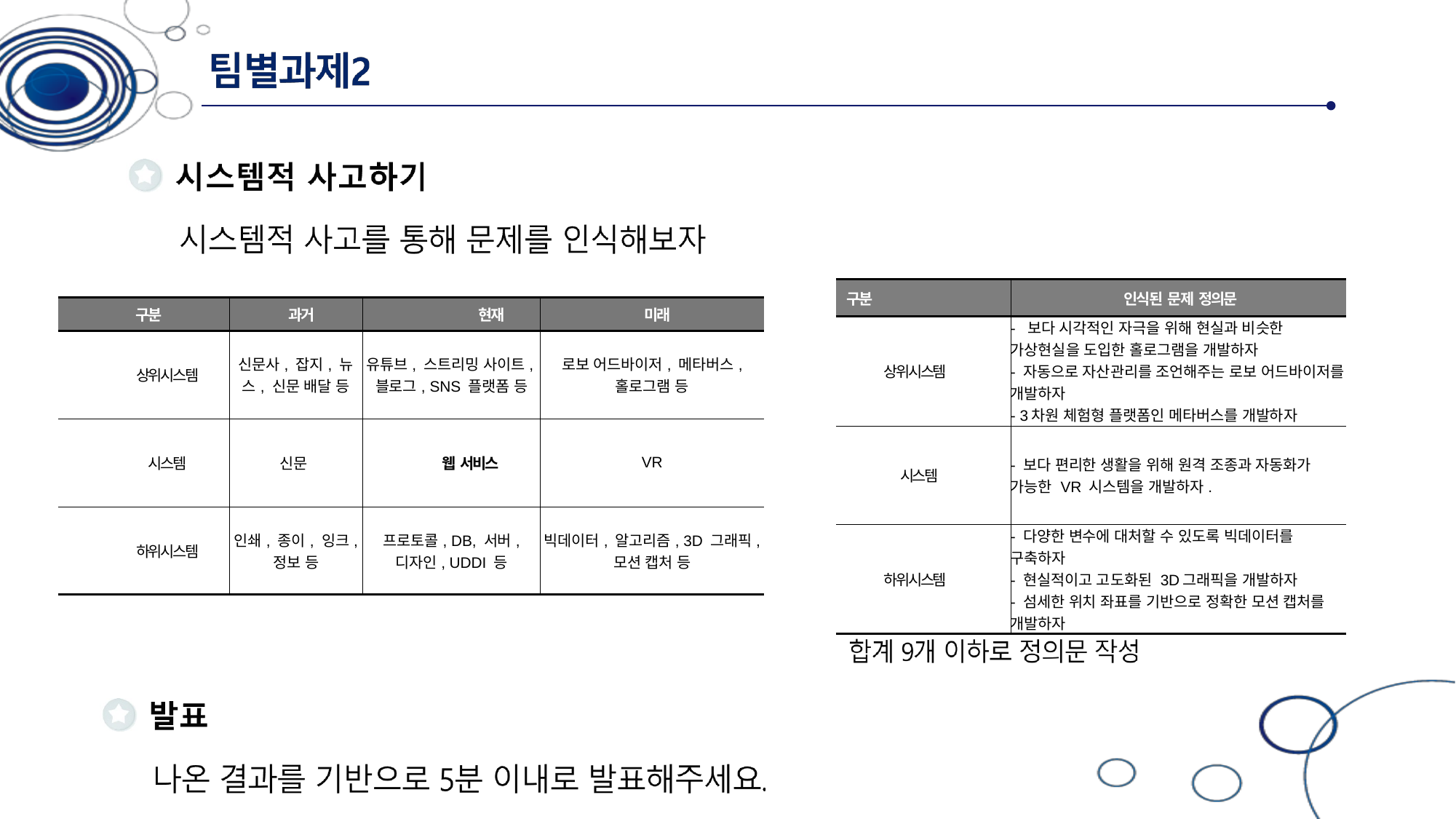

| 구분 | 인식된 문제 정의문 |
| --- | --- |
| 상위시스템 | - 보다 시각적인 자극을 위해 현실과 비슷한 가상현실을 도입한 홀로그램을 개발하자 - 자동으로 자산관리를 조언해주는 로보 어드바이저를 개발하자 - 3차원 체험형 플랫폼인 메타버스를 개발하자 |
| 시스템 | - 보다 편리한 생활을 위해 원격 조종과 자동화가 가능한 VR 시스템을 개발하자. |
| 하위시스템 | - 다양한 변수에 대처할 수 있도록 빅데이터를 구축하자 - 현실적이고 고도화된 3D그래픽을 개발하자 - 섬세한 위치 좌표를 기반으로 정확한 모션 캡처를 개발하자 |
| 구분 | 과거 | 현재 | 미래 |
| --- | --- | --- | --- |
| 상위시스템 | 신문사, 잡지, 뉴스, 신문 배달 등 | 유튜브, 스트리밍 사이트,블로그, SNS 플랫폼 등 | 로보 어드바이저, 메타버스, 홀로그램 등 |
| 시스템 | 신문 | 웹 서비스 | VR |
| 하위시스템 | 인쇄, 종이, 잉크, 정보 등 | 프로토콜, DB, 서버, 디자인, UDDI 등 | 빅데이터, 알고리즘, 3D 그래픽, 모션 캡처 등 |